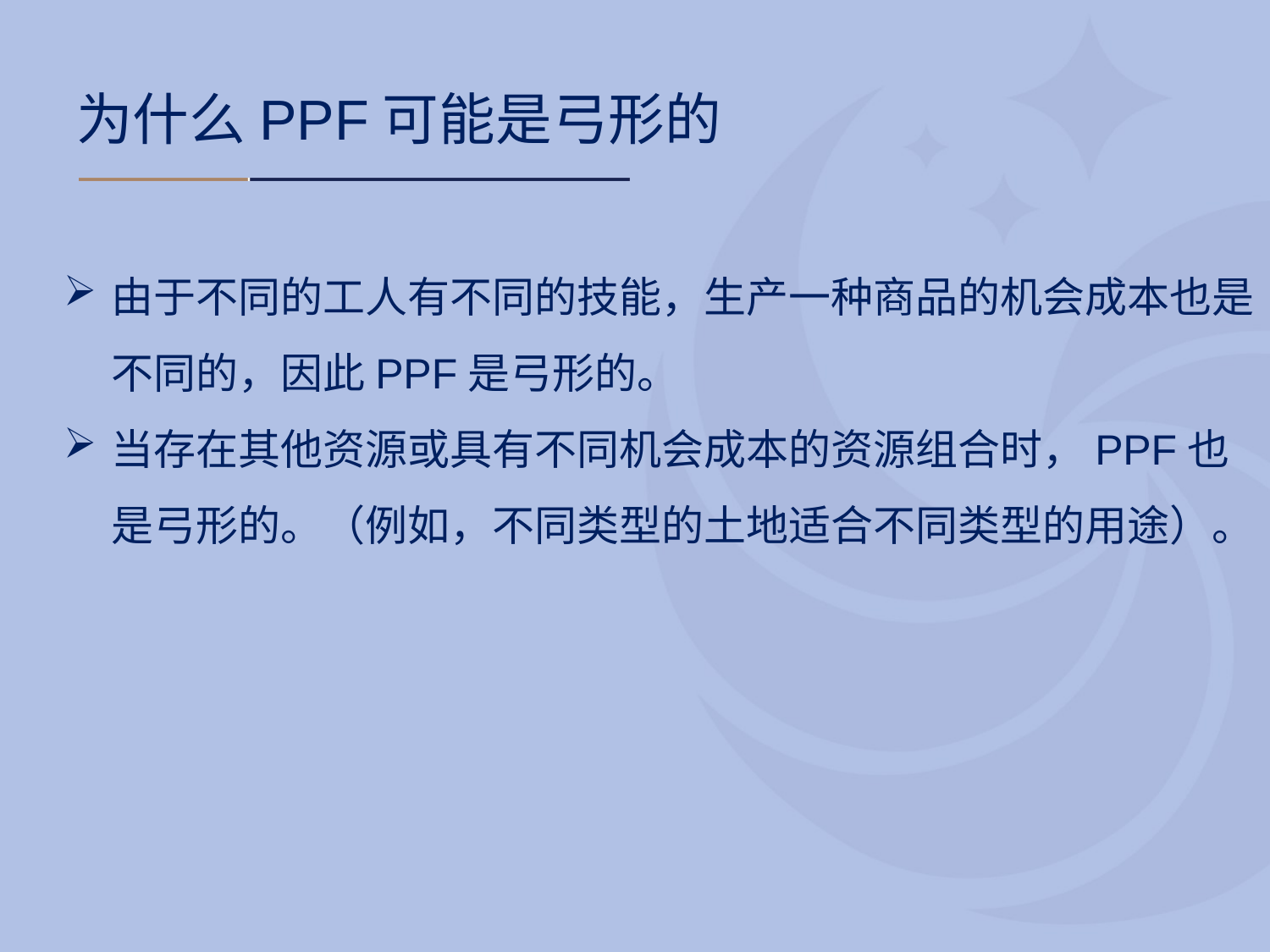

# 为什么PPF可能是弓形的
由于不同的工人有不同的技能，生产一种商品的机会成本也是不同的，因此PPF是弓形的。
当存在其他资源或具有不同机会成本的资源组合时，PPF也是弓形的。（例如，不同类型的土地适合不同类型的用途）。